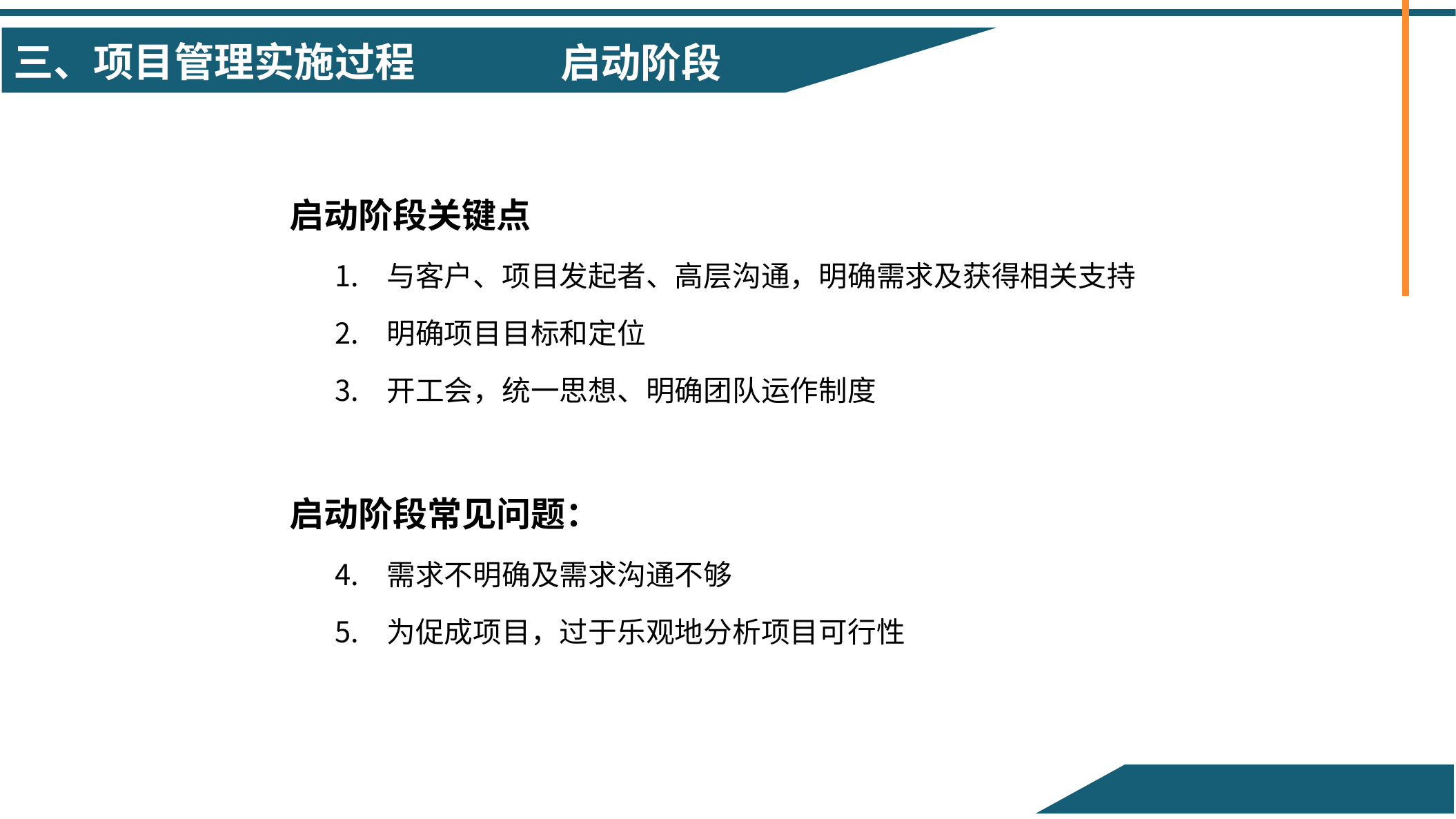

启动阶段
启动阶段关键点
与客户、项目发起者、高层沟通，明确需求及获得相关支持
明确项目目标和定位
开工会，统一思想、明确团队运作制度

启动阶段常见问题：
需求不明确及需求沟通不够
为促成项目，过于乐观地分析项目可行性